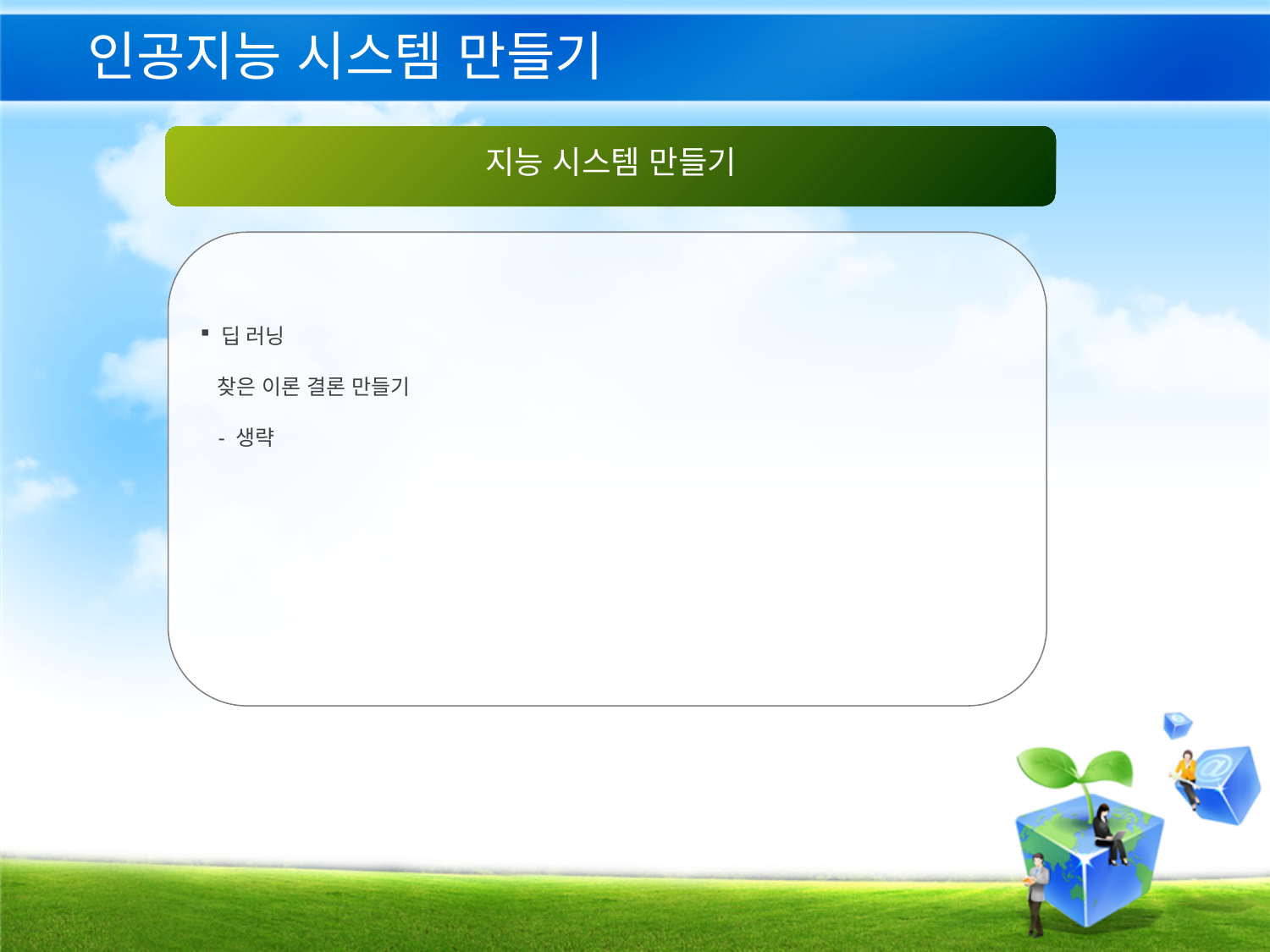

# 인공지능 시스템 만들기

지능 시스템 만들기

 딥 러닝
  찾은 이론 결론 만들기
   - 생략